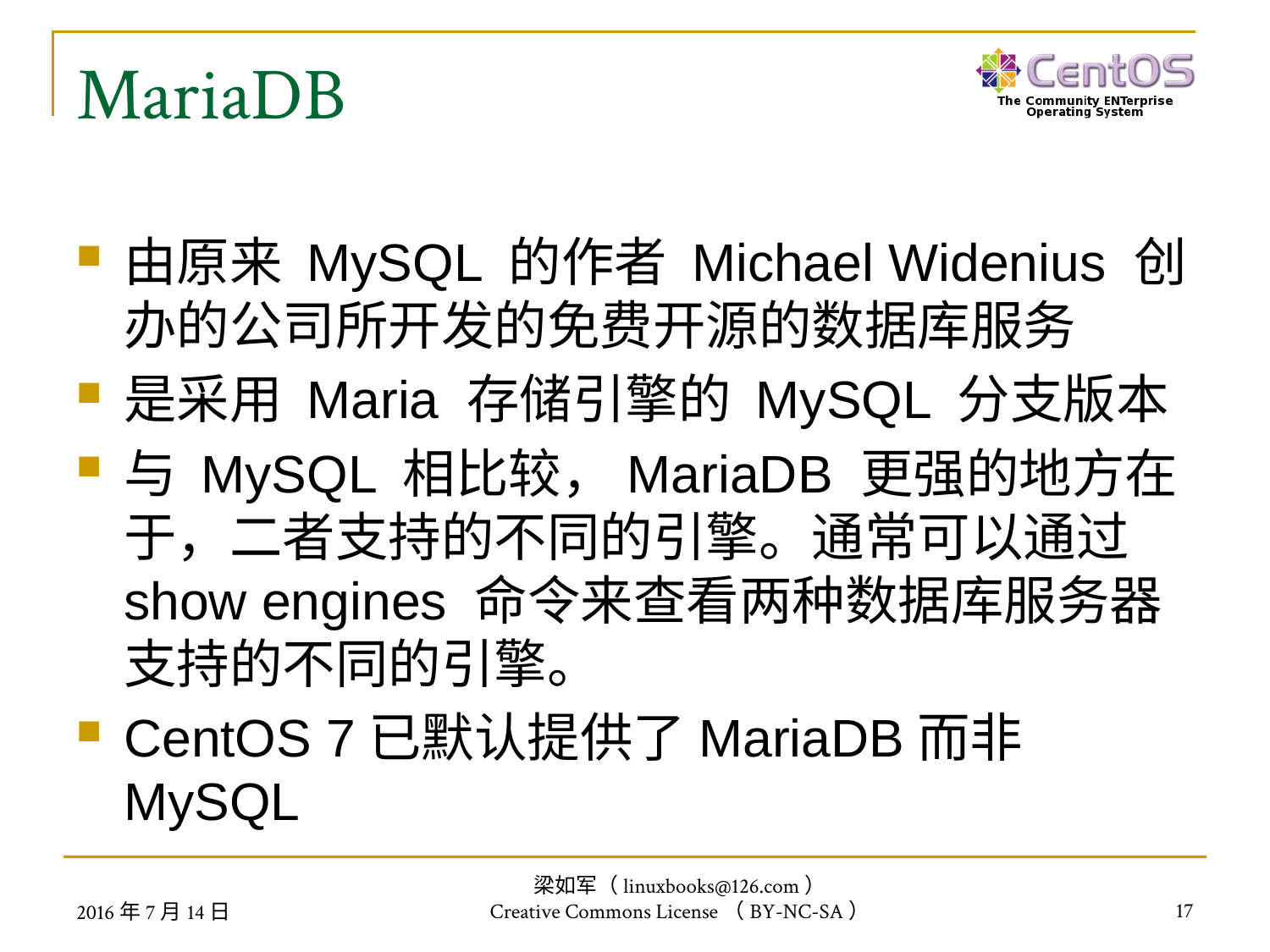

# MariaDB
由原来 MySQL 的作者 Michael Widenius 创办的公司所开发的免费开源的数据库服务
是采用 Maria 存储引擎的 MySQL 分支版本
与 MySQL 相比较，MariaDB 更强的地方在于，二者支持的不同的引擎。通常可以通过show engines 命令来查看两种数据库服务器 支持的不同的引擎。
CentOS 7已默认提供了MariaDB而非MySQL
梁如军（linuxbooks@126.com）
Creative Commons License（BY-NC-SA）
2016年7月14日
17